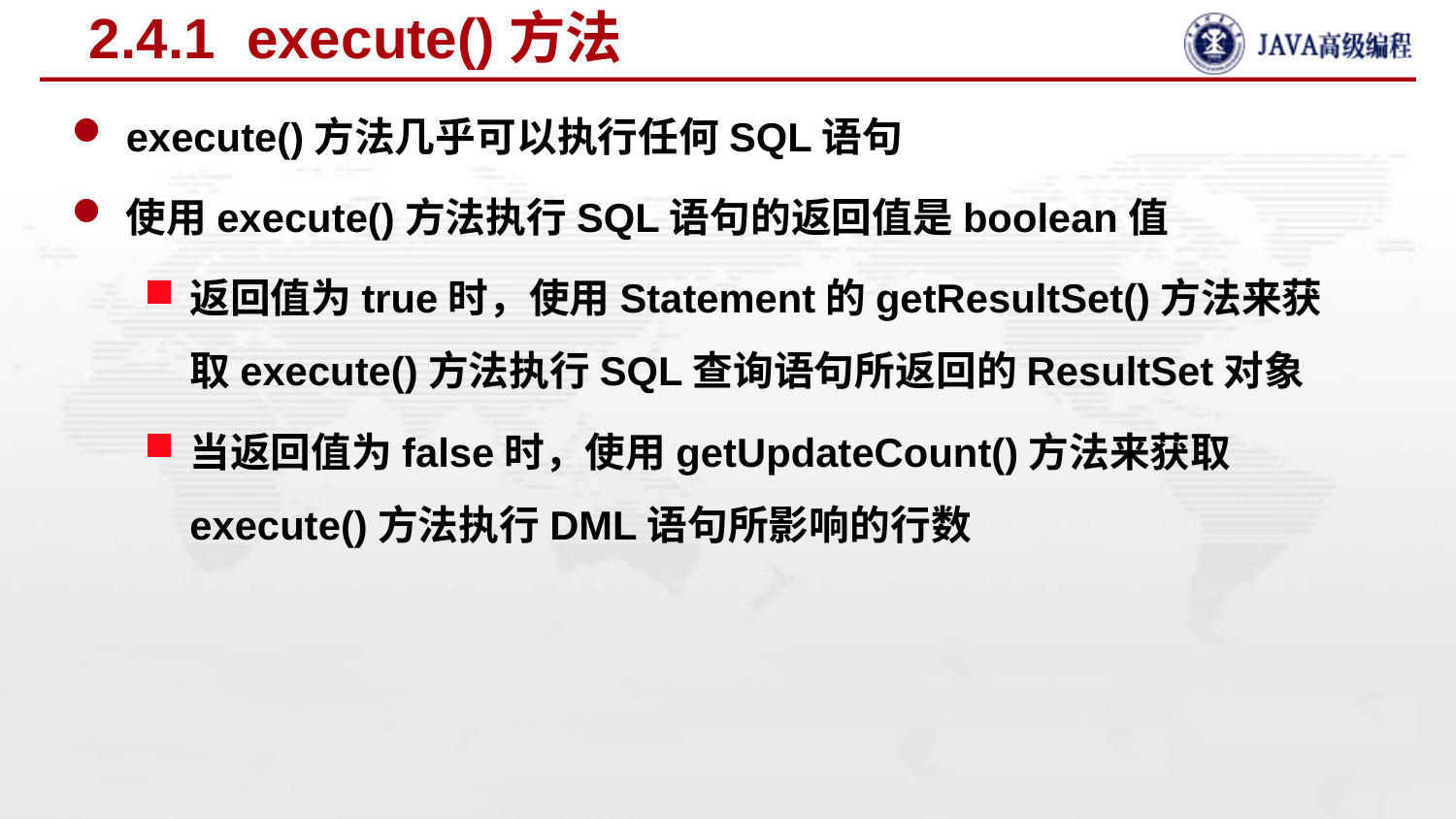

# 2.4.1  execute()方法
execute()方法几乎可以执行任何SQL语句
使用execute()方法执行SQL语句的返回值是boolean值
返回值为true时，使用Statement的getResultSet()方法来获取execute()方法执行SQL查询语句所返回的ResultSet对象
当返回值为false时，使用getUpdateCount()方法来获取execute()方法执行DML语句所影响的行数